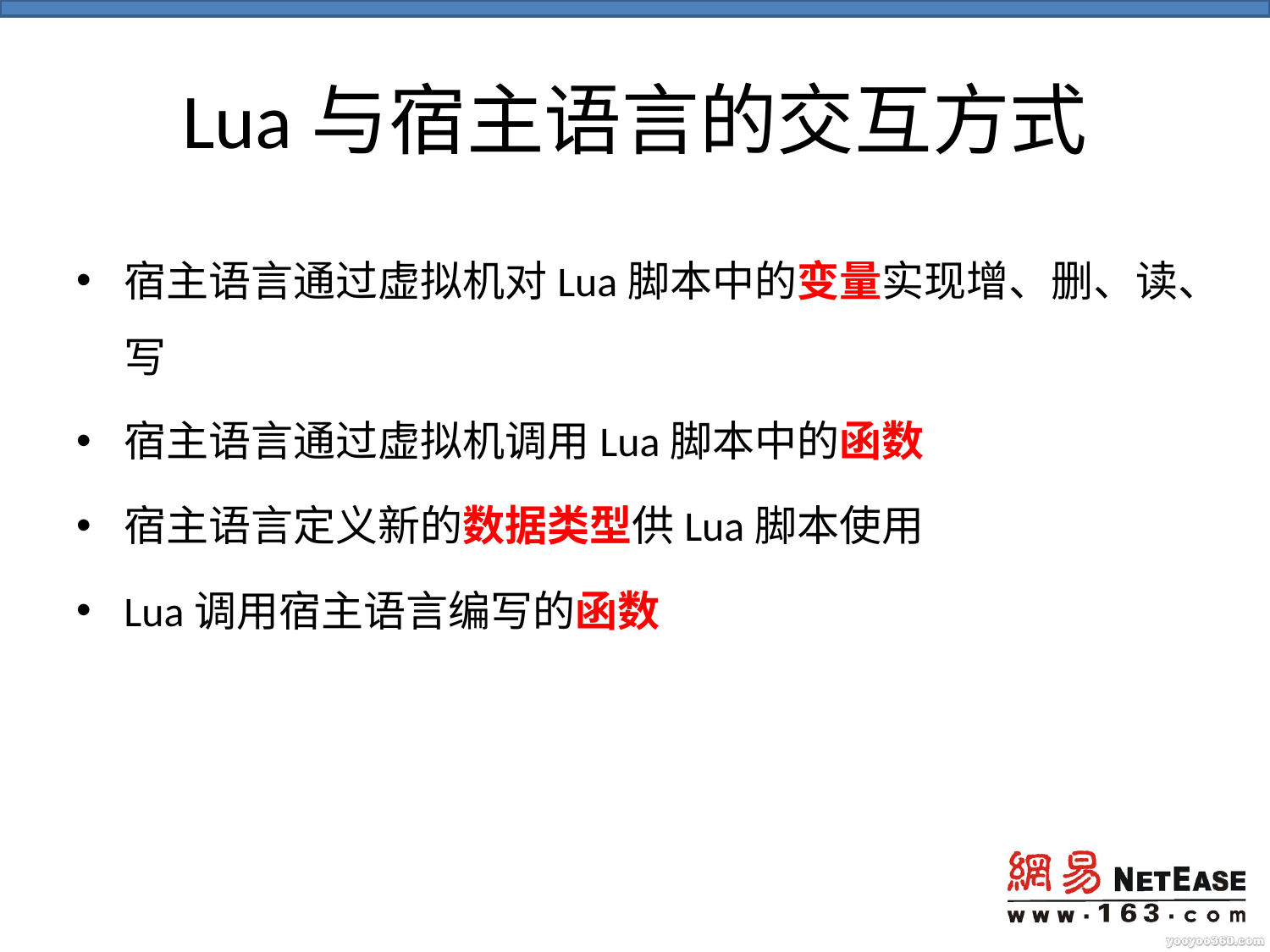

# Lua与宿主语言的交互方式
宿主语言通过虚拟机对Lua脚本中的变量实现增、删、读、写
宿主语言通过虚拟机调用Lua脚本中的函数
宿主语言定义新的数据类型供Lua脚本使用
Lua调用宿主语言编写的函数